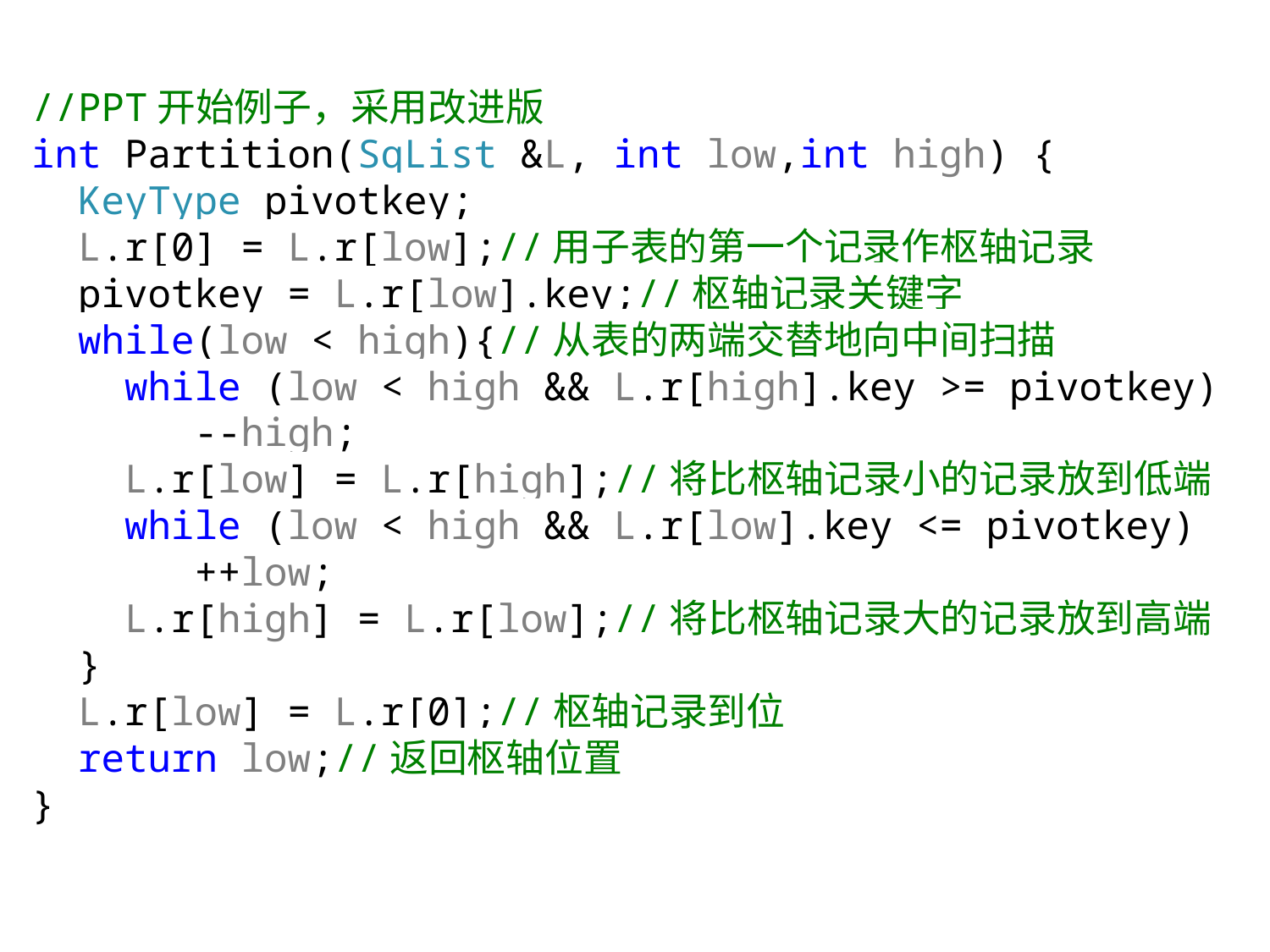

//PPT开始例子，采用改进版
int Partition(SqList &L, int low,int high) {
  KeyType pivotkey;
  L.r[0] = L.r[low];//用子表的第一个记录作枢轴记录
  pivotkey = L.r[low].key;//枢轴记录关键字
  while(low < high){//从表的两端交替地向中间扫描
    while (low < high && L.r[high].key >= pivotkey)
       --high;
    L.r[low] = L.r[high];//将比枢轴记录小的记录放到低端
    while (low < high && L.r[low].key <= pivotkey)
       ++low;
    L.r[high] = L.r[low];//将比枢轴记录大的记录放到高端
  }
  L.r[low] = L.r[0];//枢轴记录到位
  return low;//返回枢轴位置
}